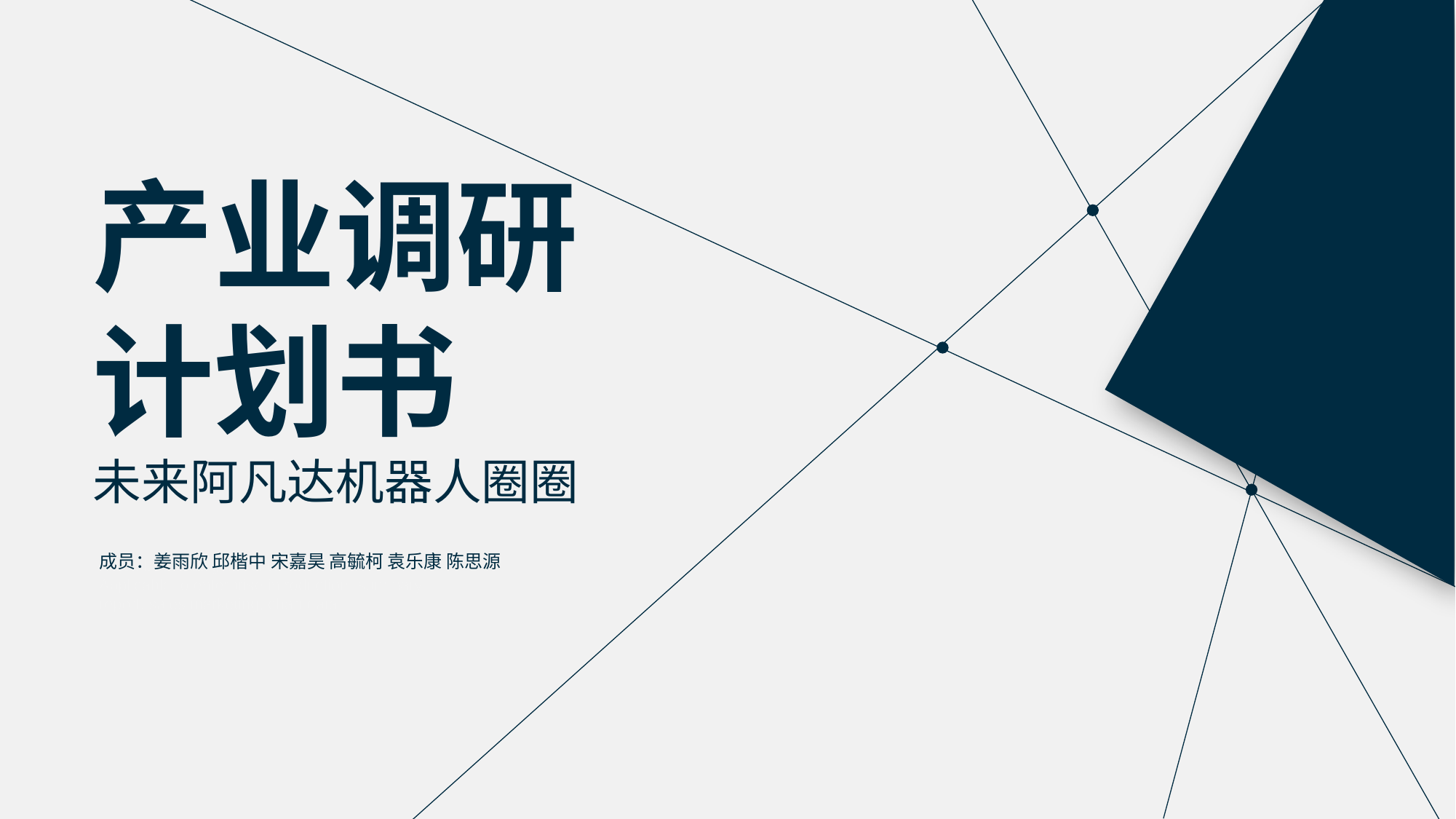

产业调研计划书
未来阿凡达机器人圈圈

成员：姜雨欣 邱楷中 宋嘉昊 高毓柯 袁乐康 陈思源
Fresh business general template
Applicable to enterprise introduction, summary report, sales marketing, chart data